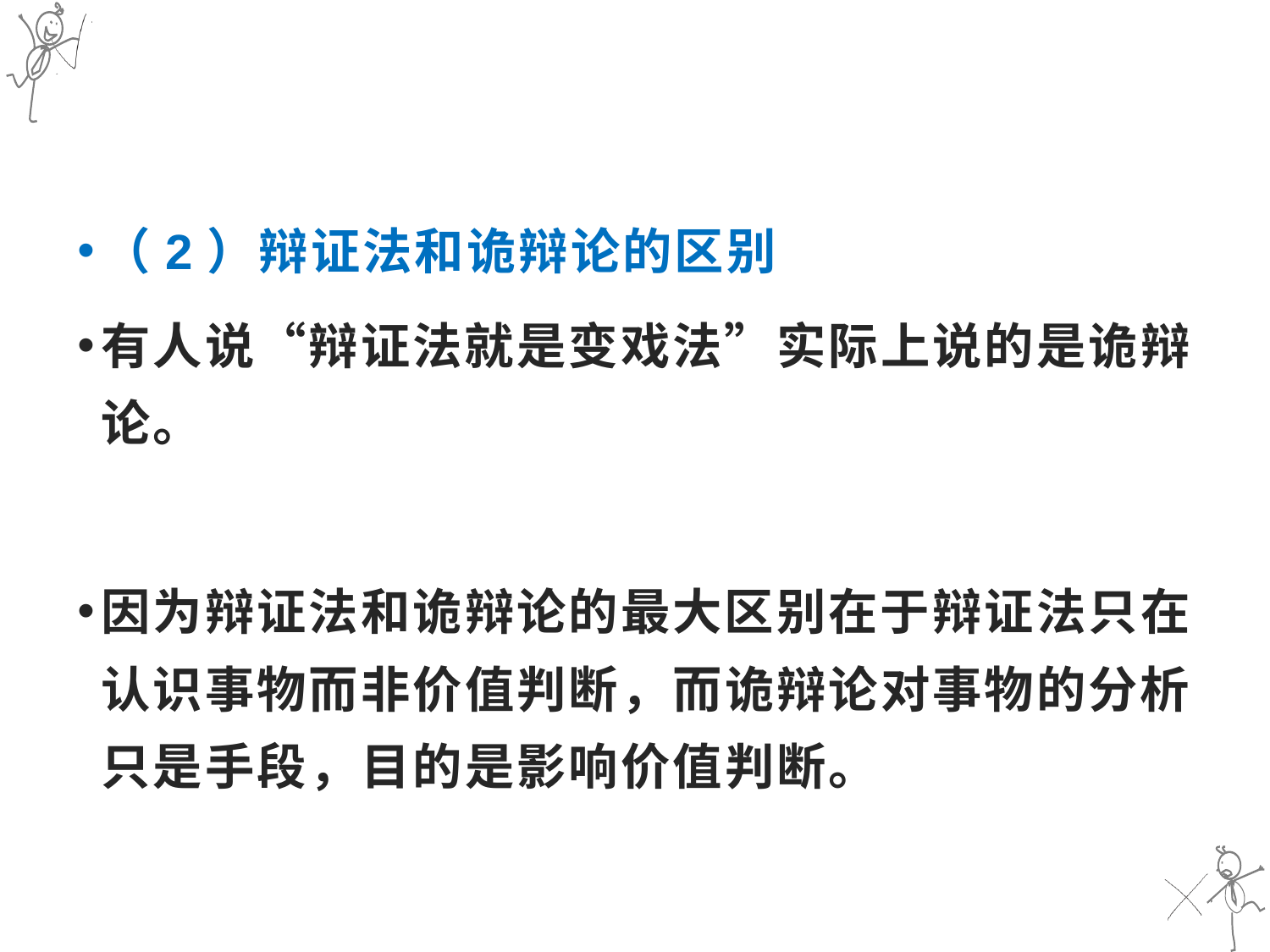

（2）辩证法和诡辩论的区别
有人说“辩证法就是变戏法”实际上说的是诡辩论。

因为辩证法和诡辩论的最大区别在于辩证法只在认识事物而非价值判断，而诡辩论对事物的分析只是手段，目的是影响价值判断。